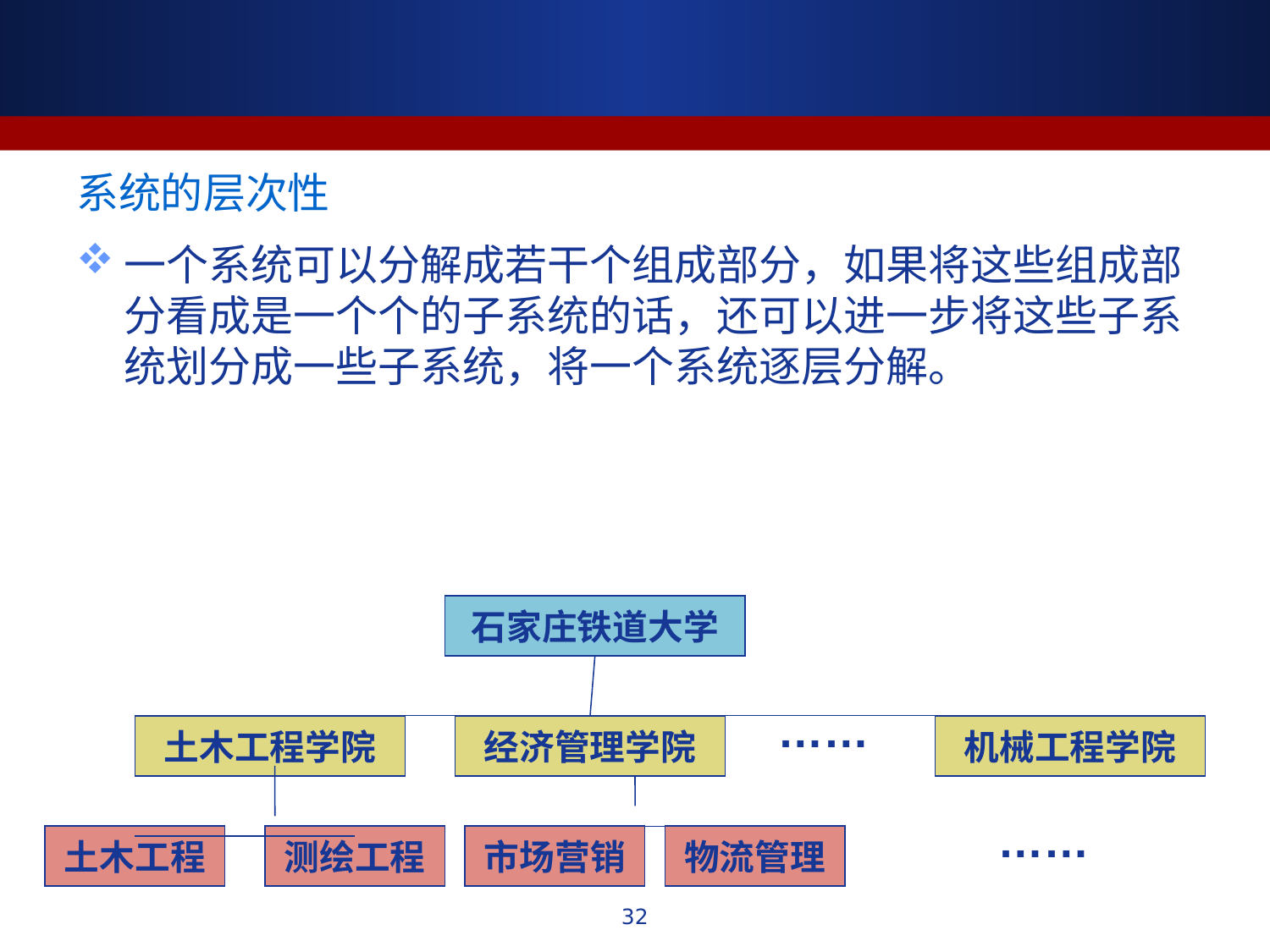

#
系统的层次性
一个系统可以分解成若干个组成部分，如果将这些组成部分看成是一个个的子系统的话，还可以进一步将这些子系统划分成一些子系统，将一个系统逐层分解。

石家庄铁道大学
……
土木工程学院
经济管理学院
机械工程学院

……
土木工程
测绘工程
市场营销
物流管理
32